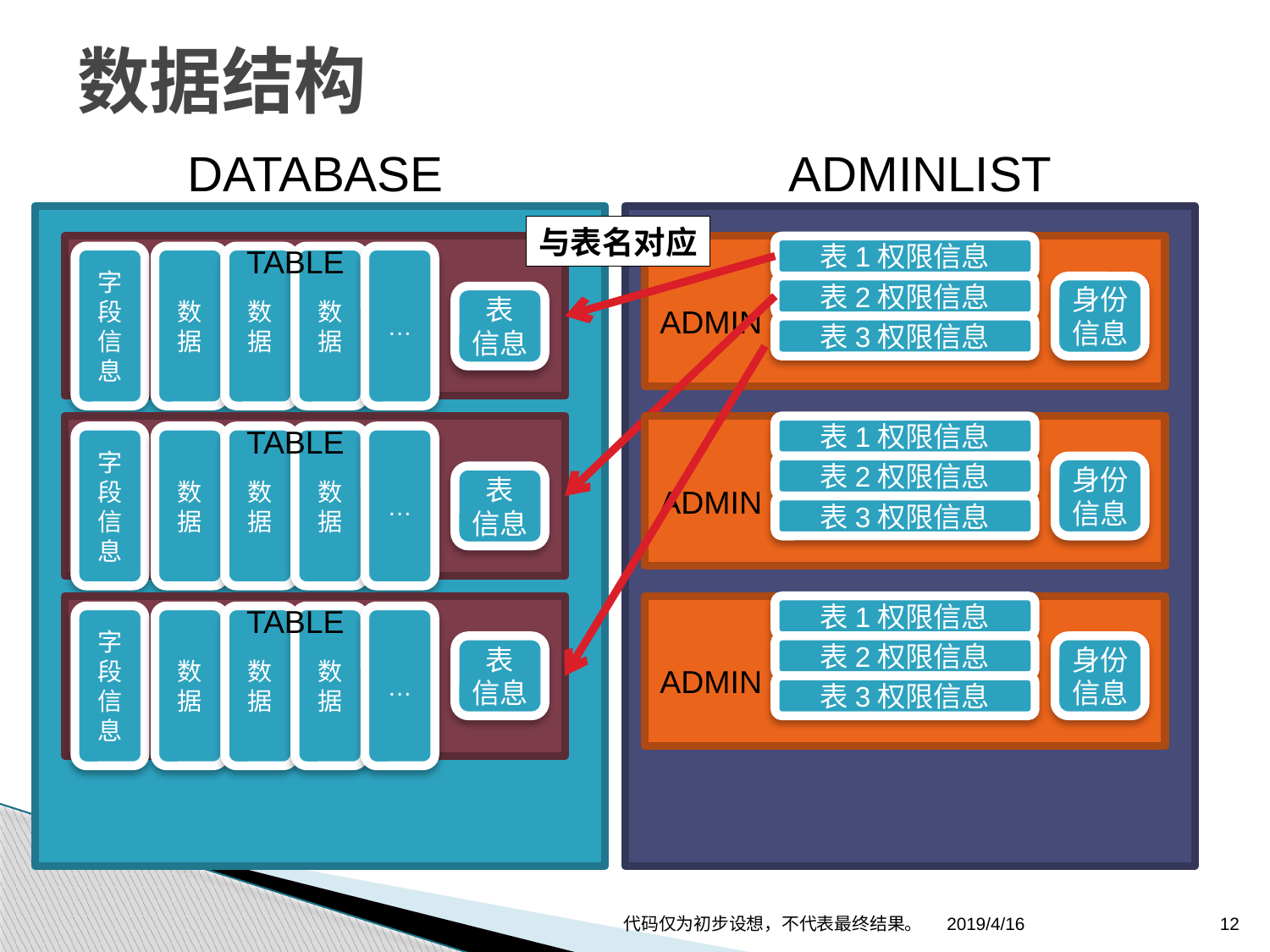

# 数据结构
DATABASE

ADMINLIST

与表名对应

TABLE
字段信息
数据
数据
数据
…

表1权限信息
表2权限信息
身份信息
ADMIN
表3权限信息
表
信息

TABLE
字段信息
数据
数据
数据
…

表1权限信息
表2权限信息
身份信息
ADMIN
表3权限信息
表
信息

TABLE
字段信息
数据
数据
数据
…

表1权限信息
表2权限信息
身份信息
ADMIN
表3权限信息
表
信息
代码仅为初步设想，不代表最终结果。
2019/4/16
12